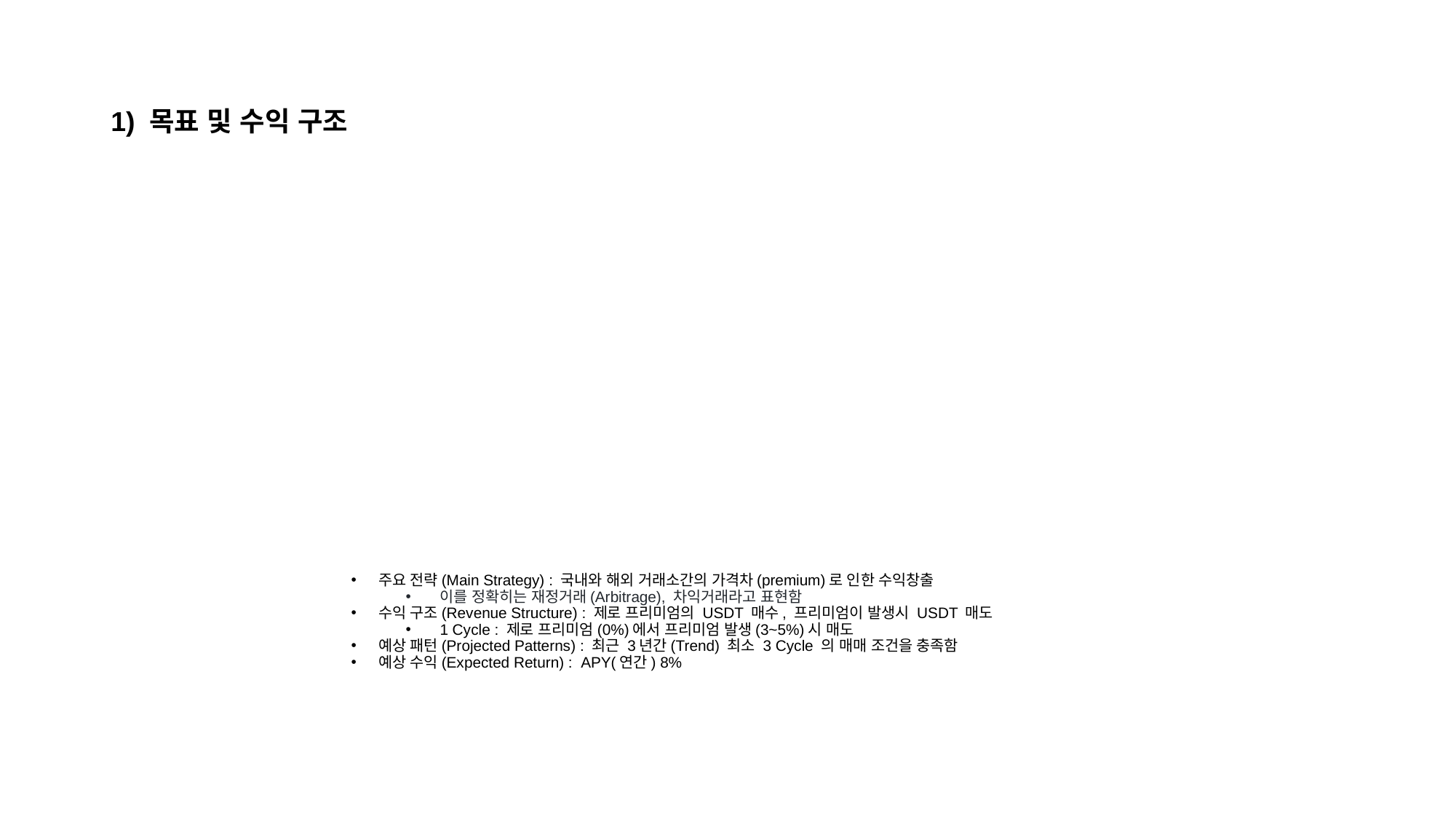

# 1) 목표 및 수익 구조
주요 전략(Main Strategy) : 국내와 해외 거래소간의 가격차(premium)로 인한 수익창출
이를 정확히는 재정거래(Arbitrage), 차익거래라고 표현함
수익 구조(Revenue Structure) : 제로 프리미엄의 USDT 매수, 프리미엄이 발생시 USDT 매도
1 Cycle : 제로 프리미엄(0%)에서 프리미엄 발생(3~5%)시 매도
예상 패턴(Projected Patterns) : 최근 3년간(Trend) 최소 3 Cycle 의 매매 조건을 충족함
예상 수익(Expected Return) :  APY(연간) 8%